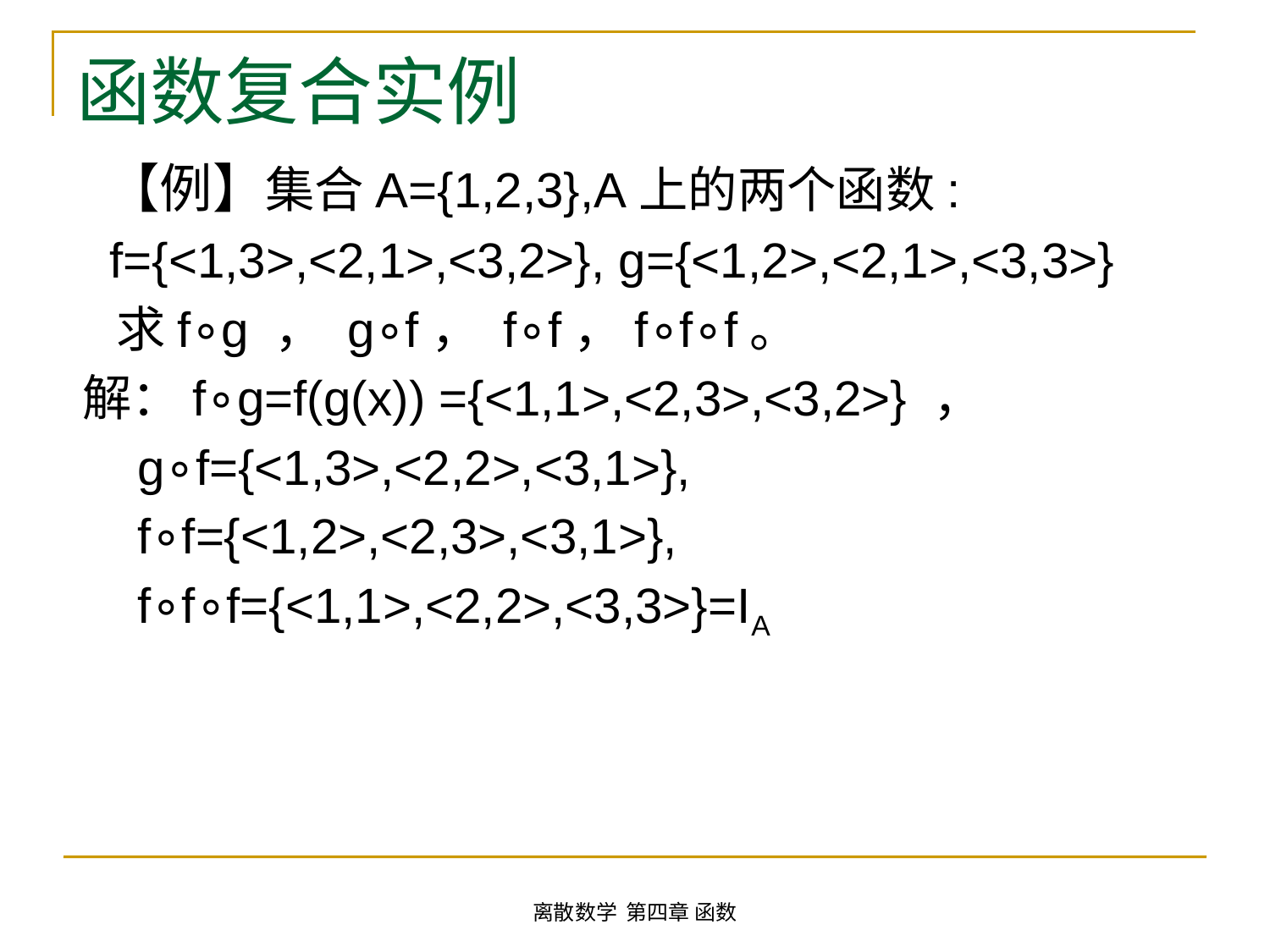

# 函数复合实例
 【例】集合A={1,2,3},A上的两个函数:
  f={<1,3>,<2,1>,<3,2>}, g={<1,2>,<2,1>,<3,3>}
  求f∘g ， g∘f， f∘f，f∘f∘f。
解：f∘g=f(g(x)) ={<1,1>,<2,3>,<3,2>} ，
    g∘f={<1,3>,<2,2>,<3,1>},
    f∘f={<1,2>,<2,3>,<3,1>},
    f∘f∘f={<1,1>,<2,2>,<3,3>}=IA

17
离散数学  第四章 函数